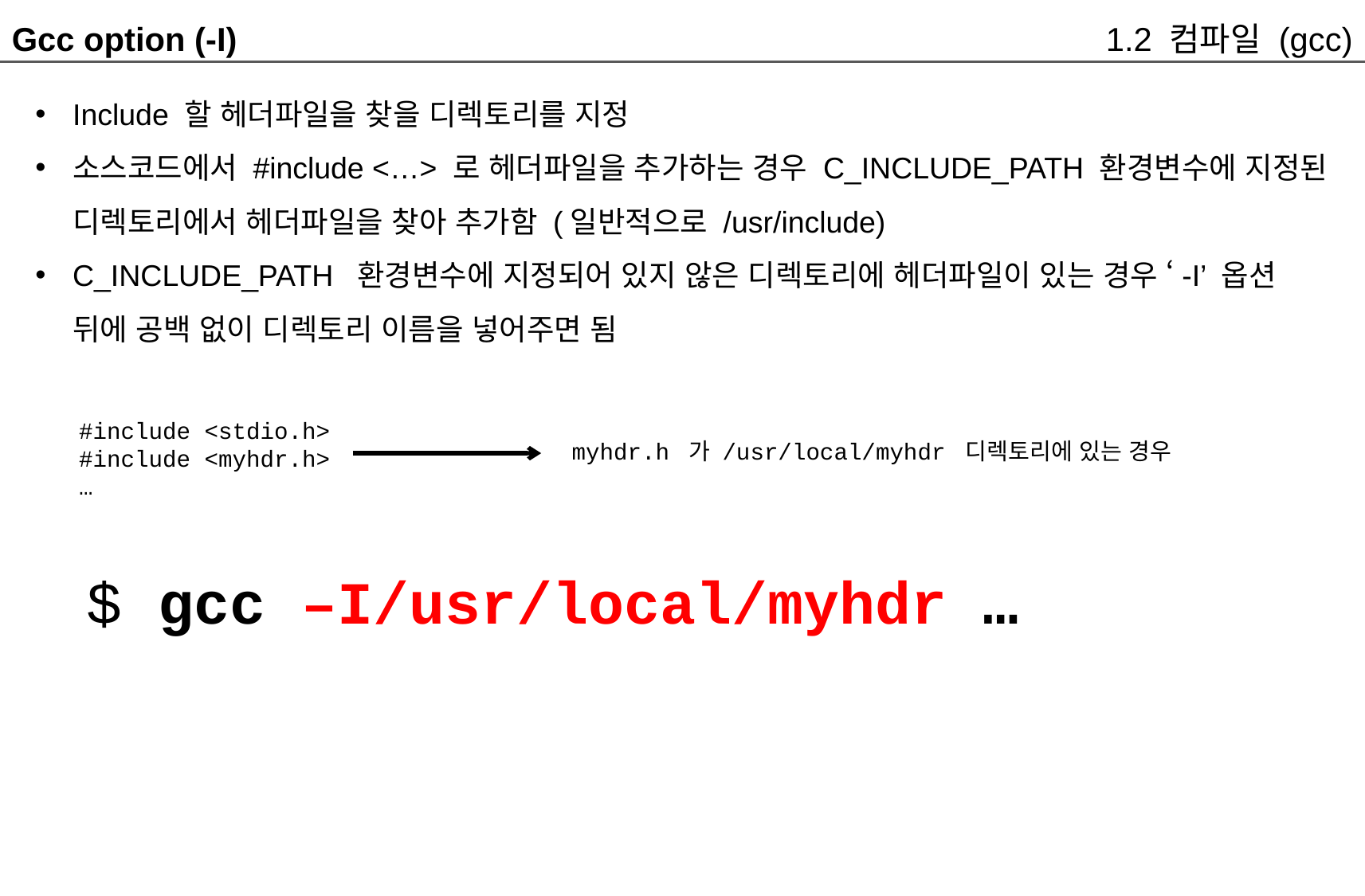

Gcc option (-I)
1.2 컴파일 (gcc)
Include 할 헤더파일을 찾을 디렉토리를 지정
소스코드에서 #include <…> 로 헤더파일을 추가하는 경우 C_INCLUDE_PATH 환경변수에 지정된 디렉토리에서 헤더파일을 찾아 추가함 (일반적으로 /usr/include)
C_INCLUDE_PATH  환경변수에 지정되어 있지 않은 디렉토리에 헤더파일이 있는 경우 ‘-I’ 옵션 뒤에 공백 없이 디렉토리 이름을 넣어주면 됨
#include <stdio.h>
#include <myhdr.h>
…

myhdr.h 가 /usr/local/myhdr 디렉토리에 있는 경우
$ gcc –I/usr/local/myhdr …